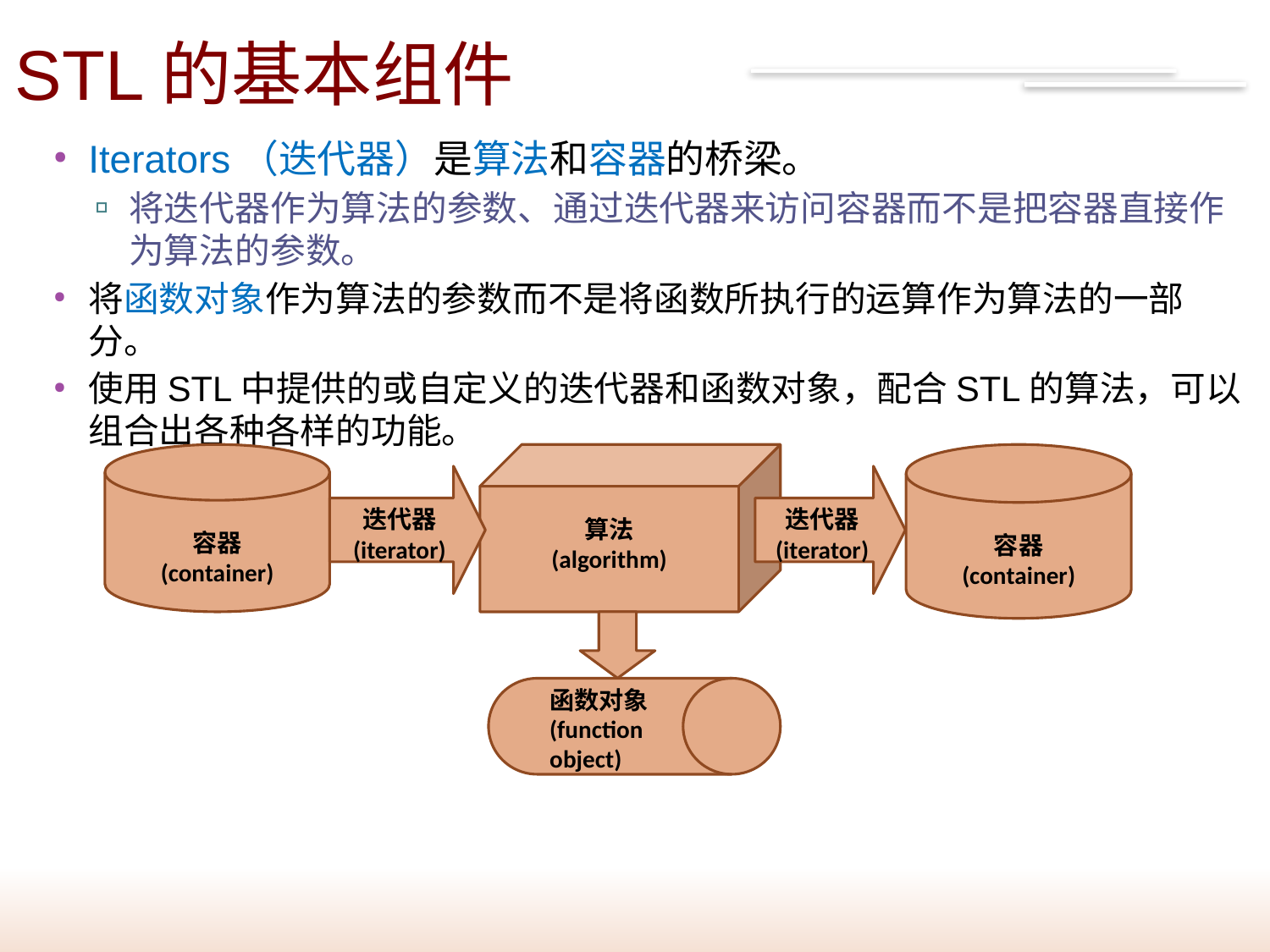

# STL的基本组件
18
Iterators（迭代器）是算法和容器的桥梁。
将迭代器作为算法的参数、通过迭代器来访问容器而不是把容器直接作为算法的参数。
将函数对象作为算法的参数而不是将函数所执行的运算作为算法的一部分。
使用STL中提供的或自定义的迭代器和函数对象，配合STL的算法，可以组合出各种各样的功能。

容器
(container)

算法
(algorithm)

容器
(container)
迭代器
(iterator)
迭代器
(iterator)

函数对象
(function
object)